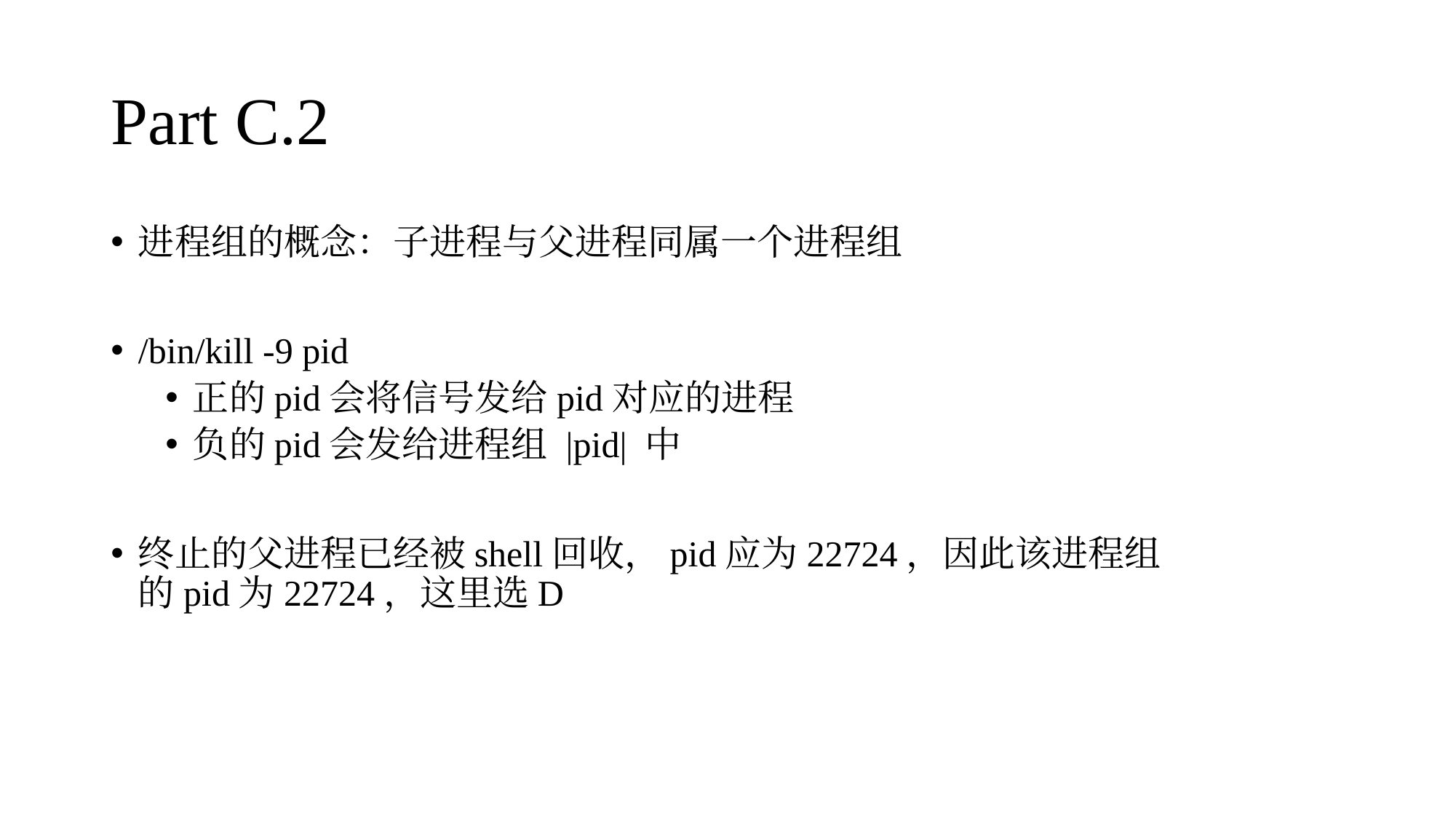

# Part C.2
进程组的概念：子进程与父进程同属一个进程组

/bin/kill -9 pid
正的pid会将信号发给pid对应的进程
负的pid会发给进程组 |pid| 中

终止的父进程已经被shell回收，pid应为22724，因此该进程组的pid为22724，这里选D